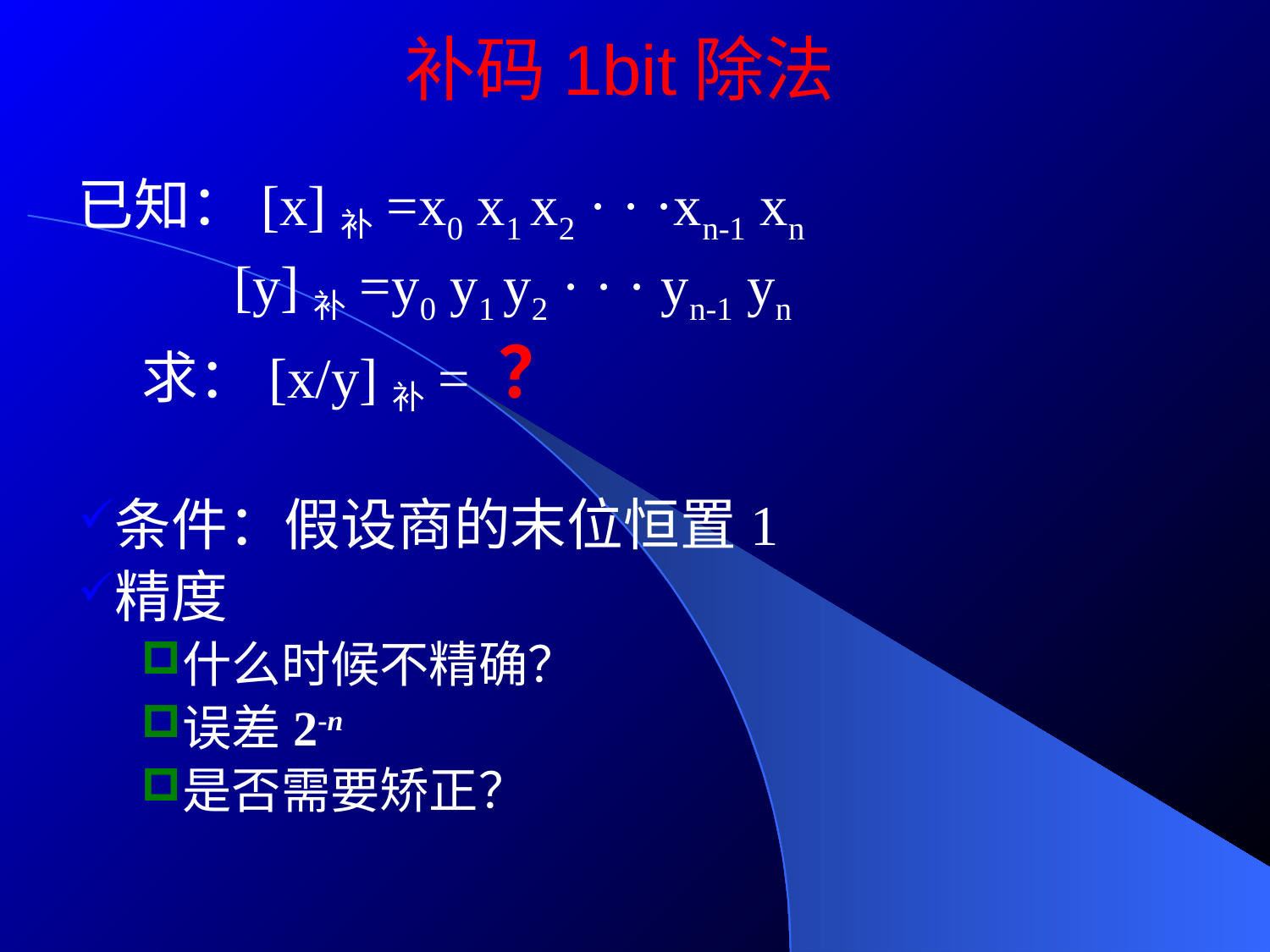

# 补码1bit除法
已知：[x]补=x0 x1 x2 · · ·xn-1 xn
           [y]补=y0 y1 y2 · · · yn-1 yn
    求：[x/y]补= ？

条件：假设商的末位恒置1
精度
什么时候不精确？
误差2-n
是否需要矫正？